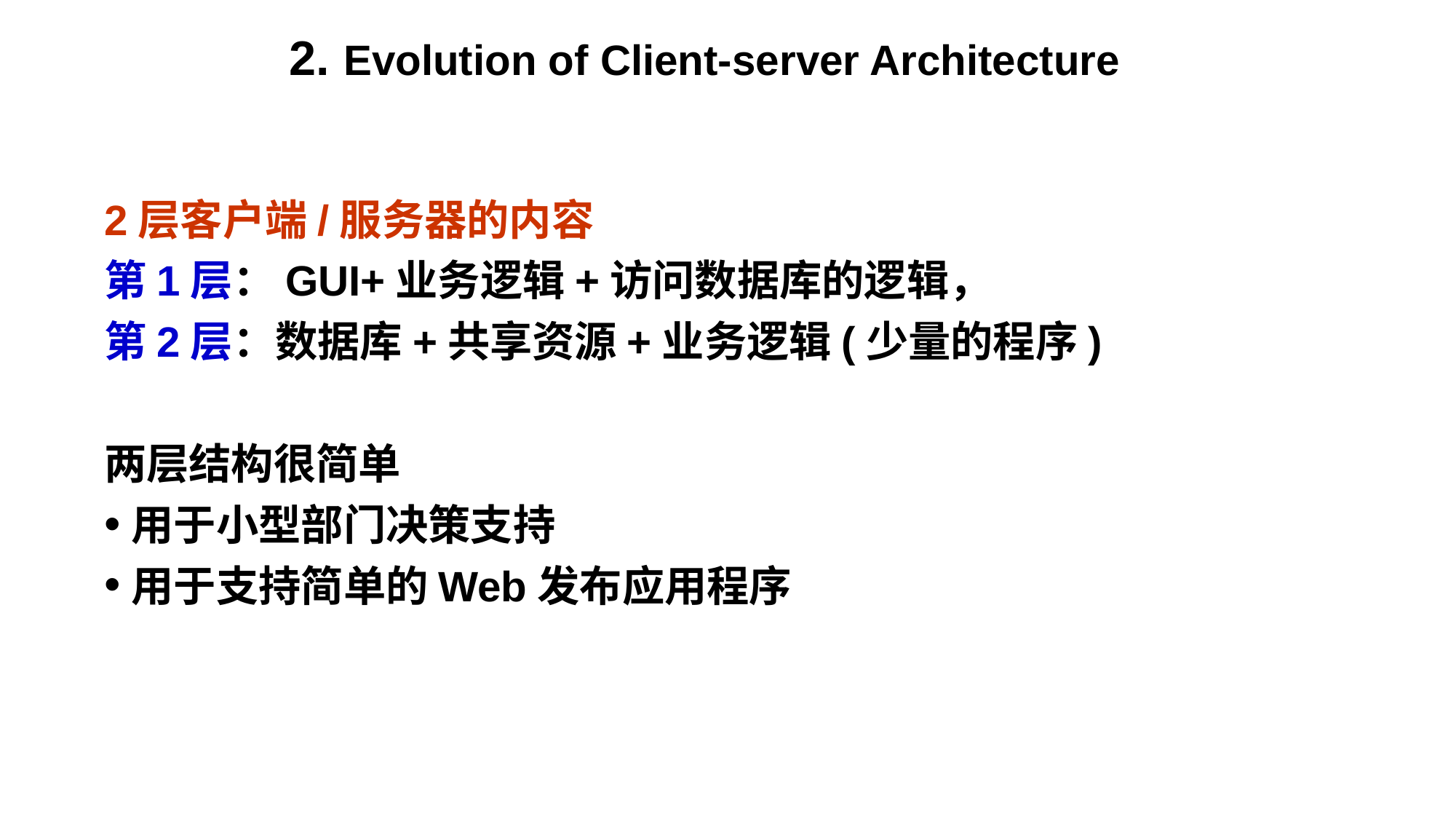

Evolution of Client-server Architecture
2层客户端/服务器的内容
第1层：GUI+业务逻辑+访问数据库的逻辑，
第2层：数据库+共享资源+业务逻辑(少量的程序)

两层结构很简单
用于小型部门决策支持
用于支持简单的Web发布应用程序